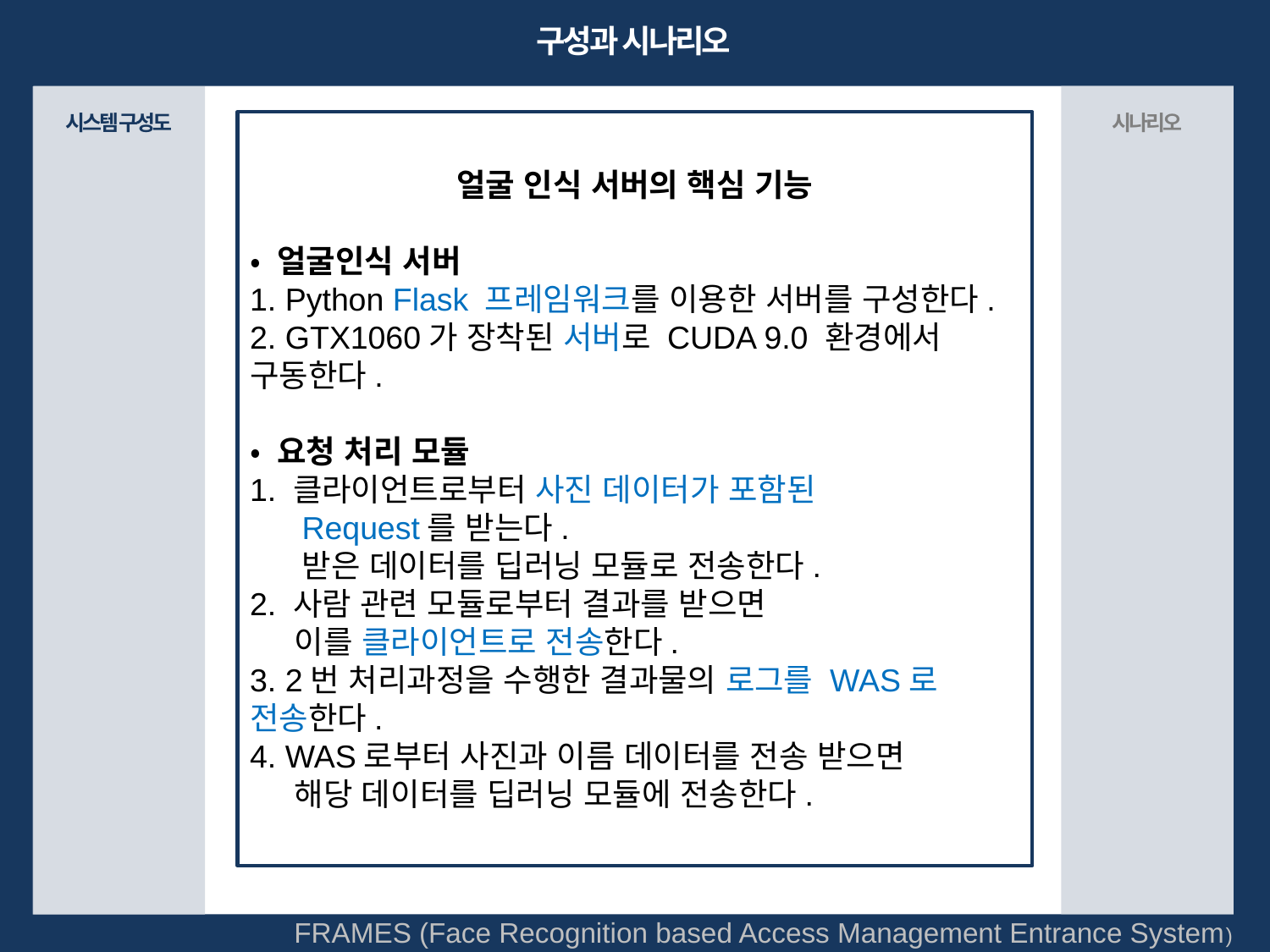

구성과 시나리오

시나리오
시스템 구성도
얼굴 인식 서버의 핵심 기능

• 얼굴인식 서버
1. Python Flask 프레임워크를 이용한 서버를 구성한다.
2. GTX1060가 장착된 서버로 CUDA 9.0 환경에서 구동한다.

• 요청 처리 모듈
1. 클라이언트로부터 사진 데이터가 포함된
     Request를 받는다.
     받은 데이터를 딥러닝 모듈로 전송한다.
2. 사람 관련 모듈로부터 결과를 받으면
     이를 클라이언트로 전송한다.
3. 2번 처리과정을 수행한 결과물의 로그를 WAS로 전송한다.
4. WAS로부터 사진과 이름 데이터를 전송 받으면
     해당 데이터를 딥러닝 모듈에 전송한다.
FRAMES (Face Recognition based Access Management Entrance System)